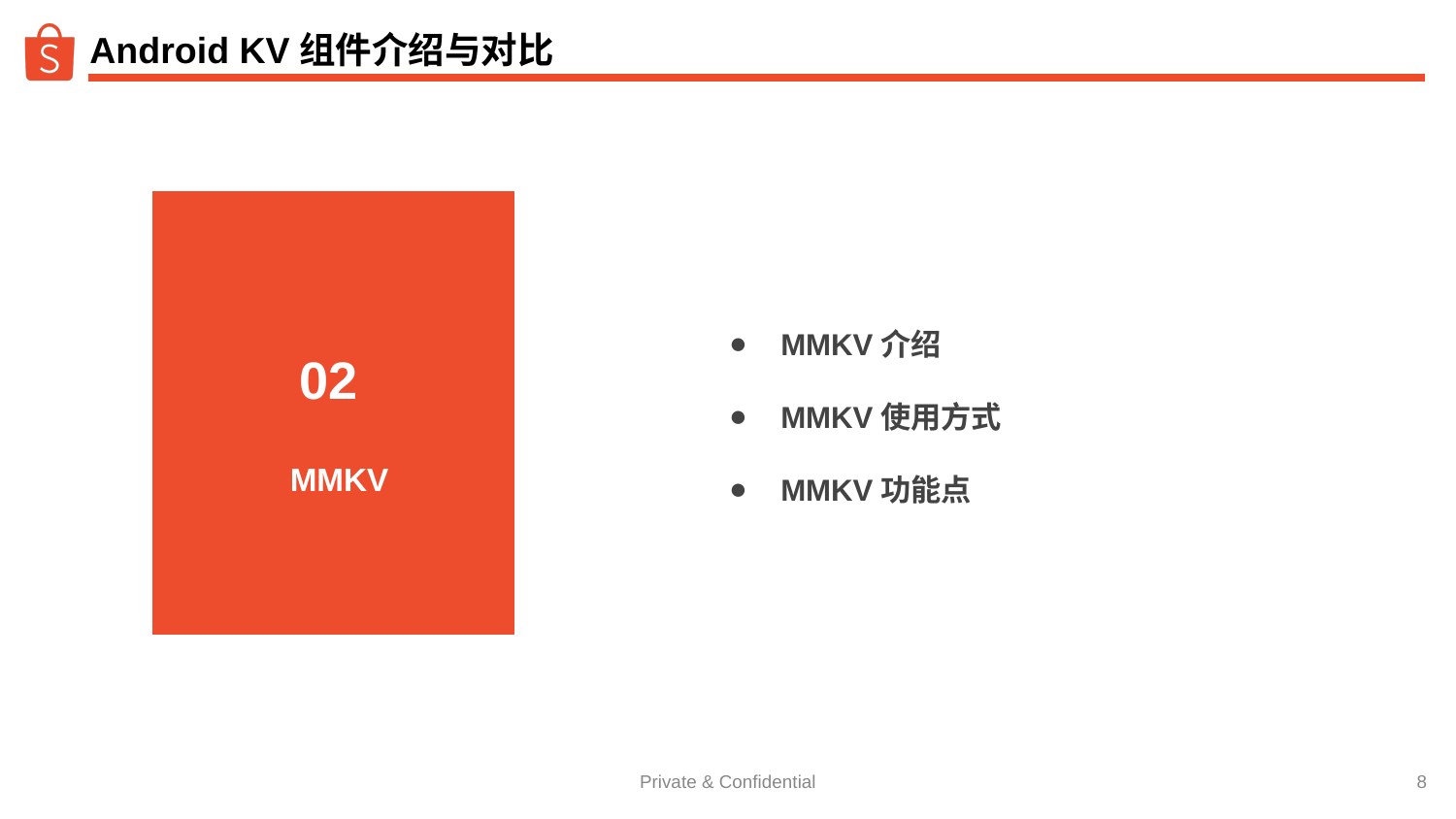

# Android KV组件介绍与对比

MMKV介绍
MMKV使用方式
MMKV功能点
 02

简介
MMKV
8